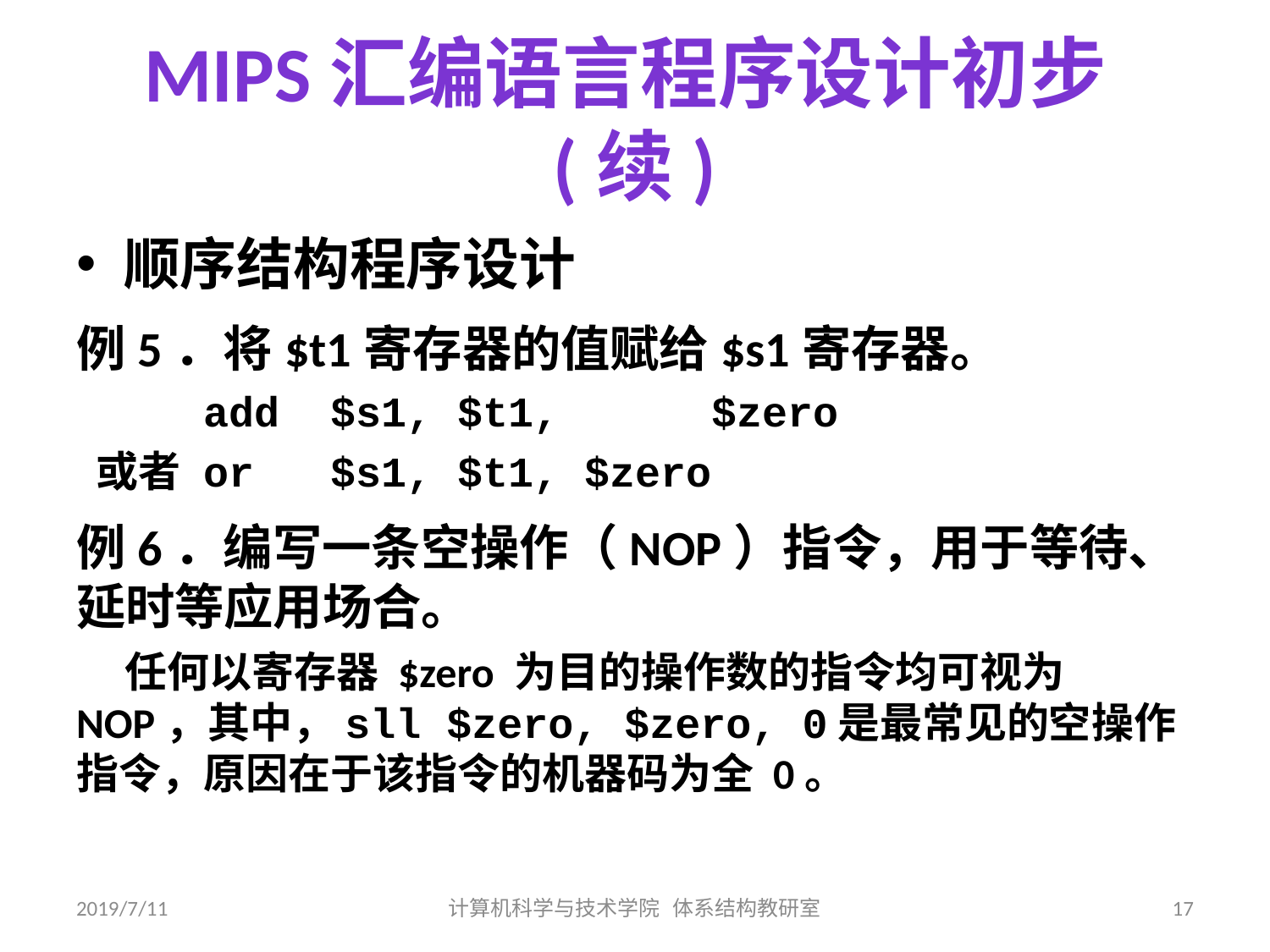

# MIPS汇编语言程序设计初步(续)
顺序结构程序设计
例5．将$t1寄存器的值赋给$s1寄存器。
	add 	$s1, $t1, 	$zero
 或者	or 	$s1, $t1, $zero
例6．编写一条空操作（NOP）指令，用于等待、延时等应用场合。
    任何以寄存器 $zero 为目的操作数的指令均可视为NOP，其中，sll $zero, $zero, 0是最常见的空操作指令，原因在于该指令的机器码为全 0。

2019/7/11
计算机科学与技术学院  体系结构教研室
17